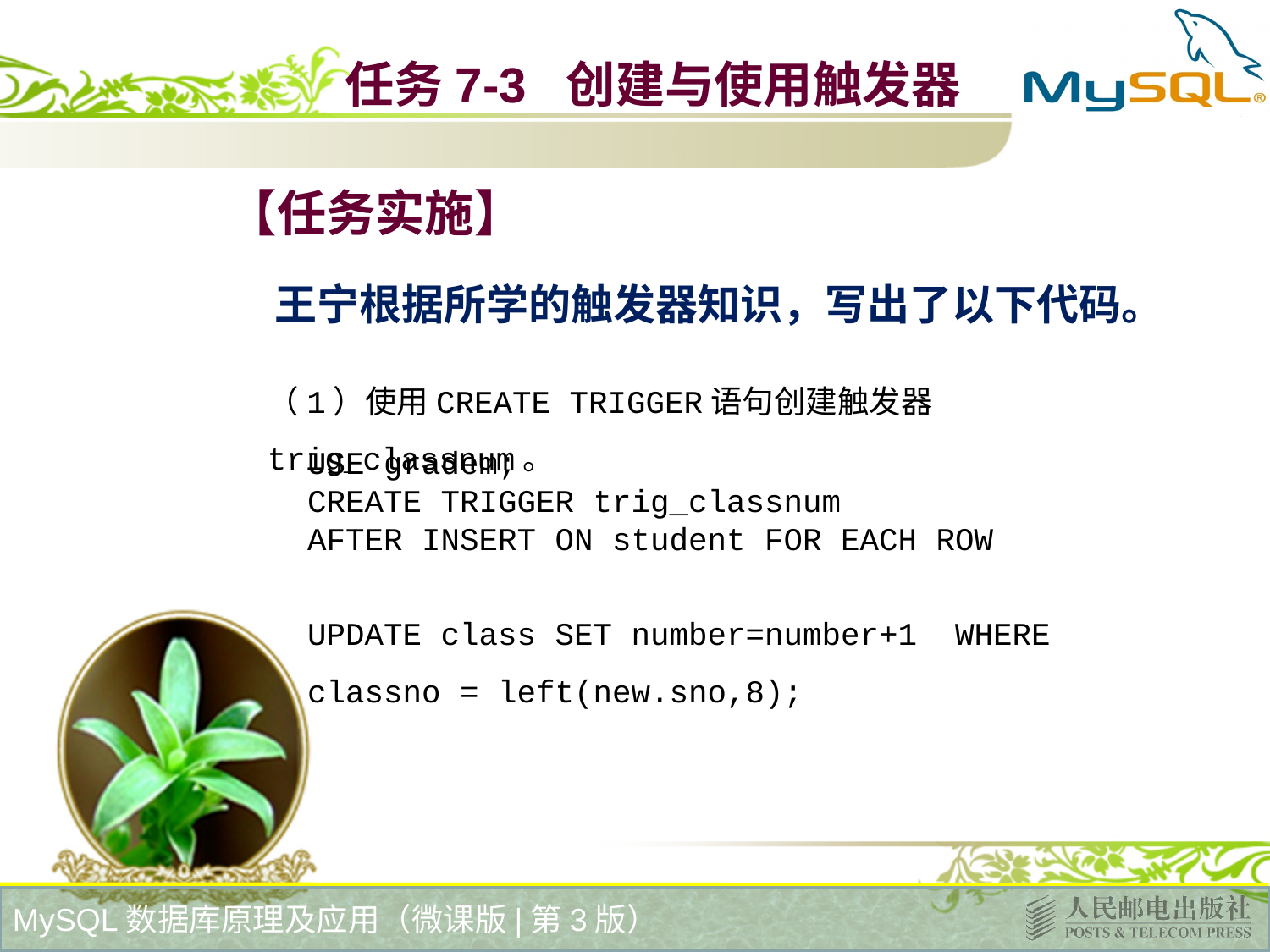

# 任务7-3  创建与使用触发器
【任务实施】
王宁根据所学的触发器知识，写出了以下代码。
（1）使用CREATE TRIGGER语句创建触发器trig_classnum。
USE gradem;CREATE TRIGGER trig_classnumAFTER INSERT ON student FOR EACH ROW      UPDATE class SET number=number+1  WHERE classno = left(new.sno,8);